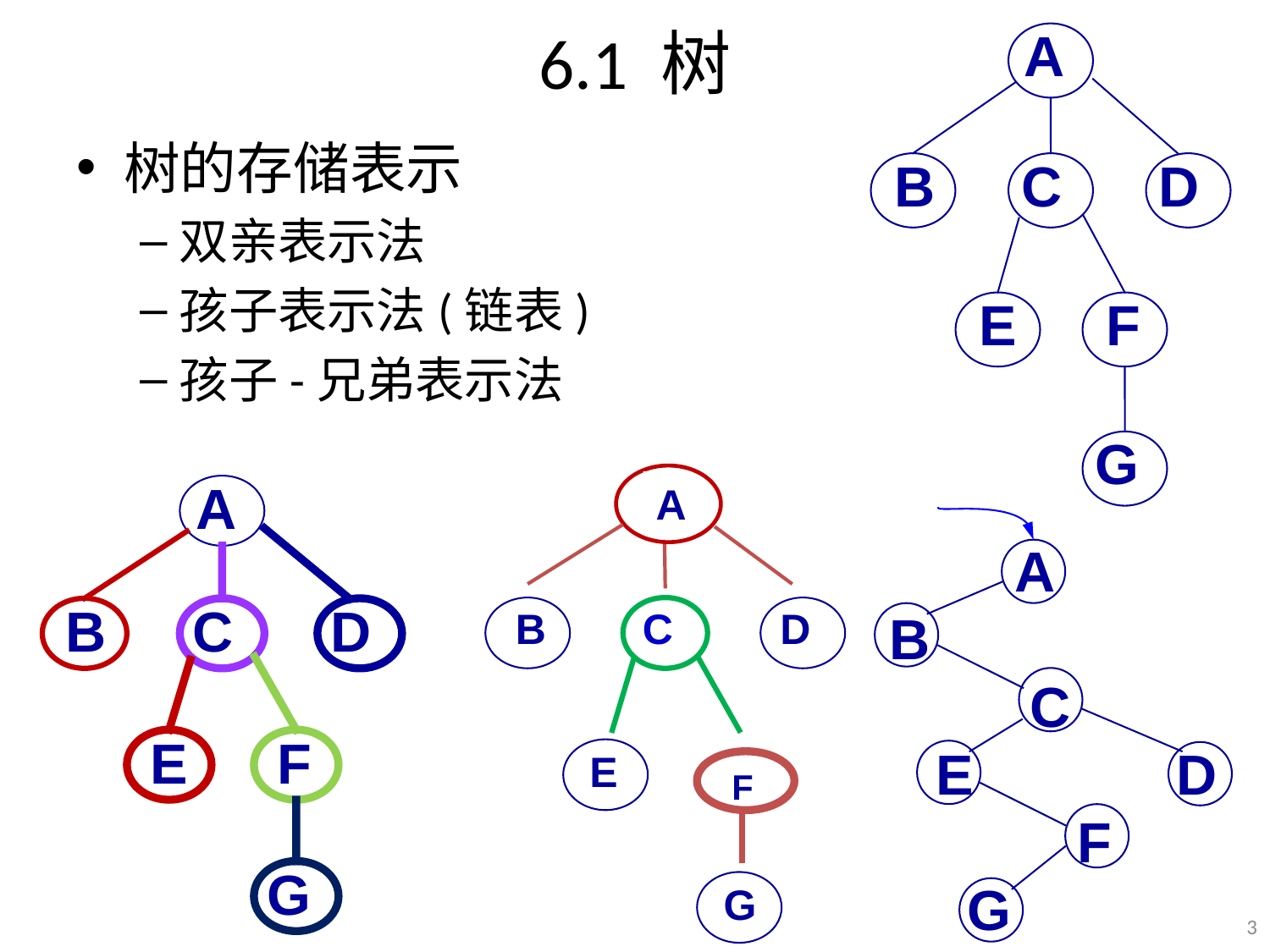

# 6.1 树
A

B
C
D

E
F

G

树的存储表示
双亲表示法
孩子表示法(链表)
孩子-兄弟表示法

A

B
C
D

E

F

G
A

B
C
D

E
F

G

        A
B
         C
   E             D
            F
     G

3